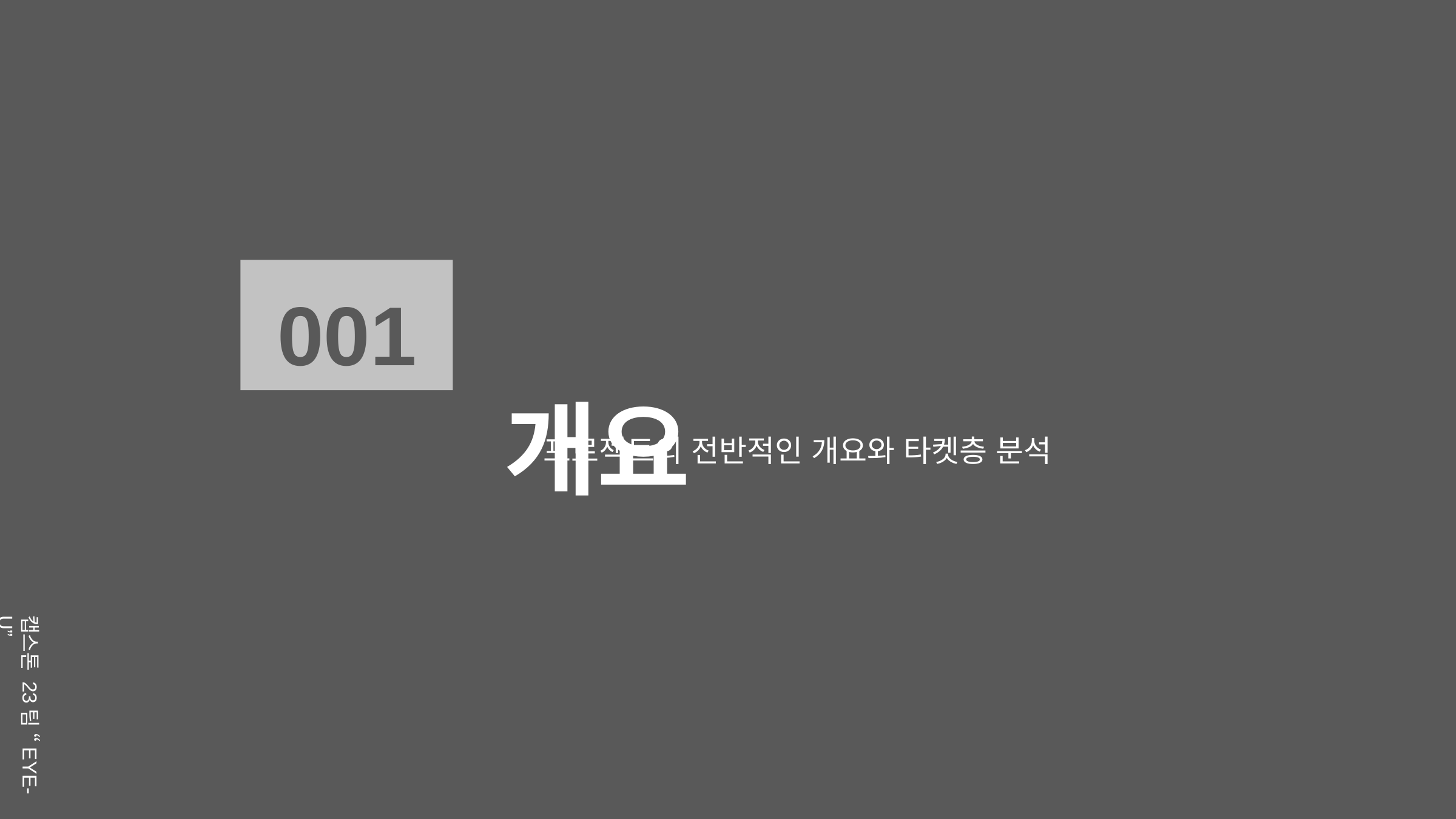

001
 개요
프로젝트의 전반적인 개요와 타켓층 분석
캡스톤 23팀 “EYE-U”